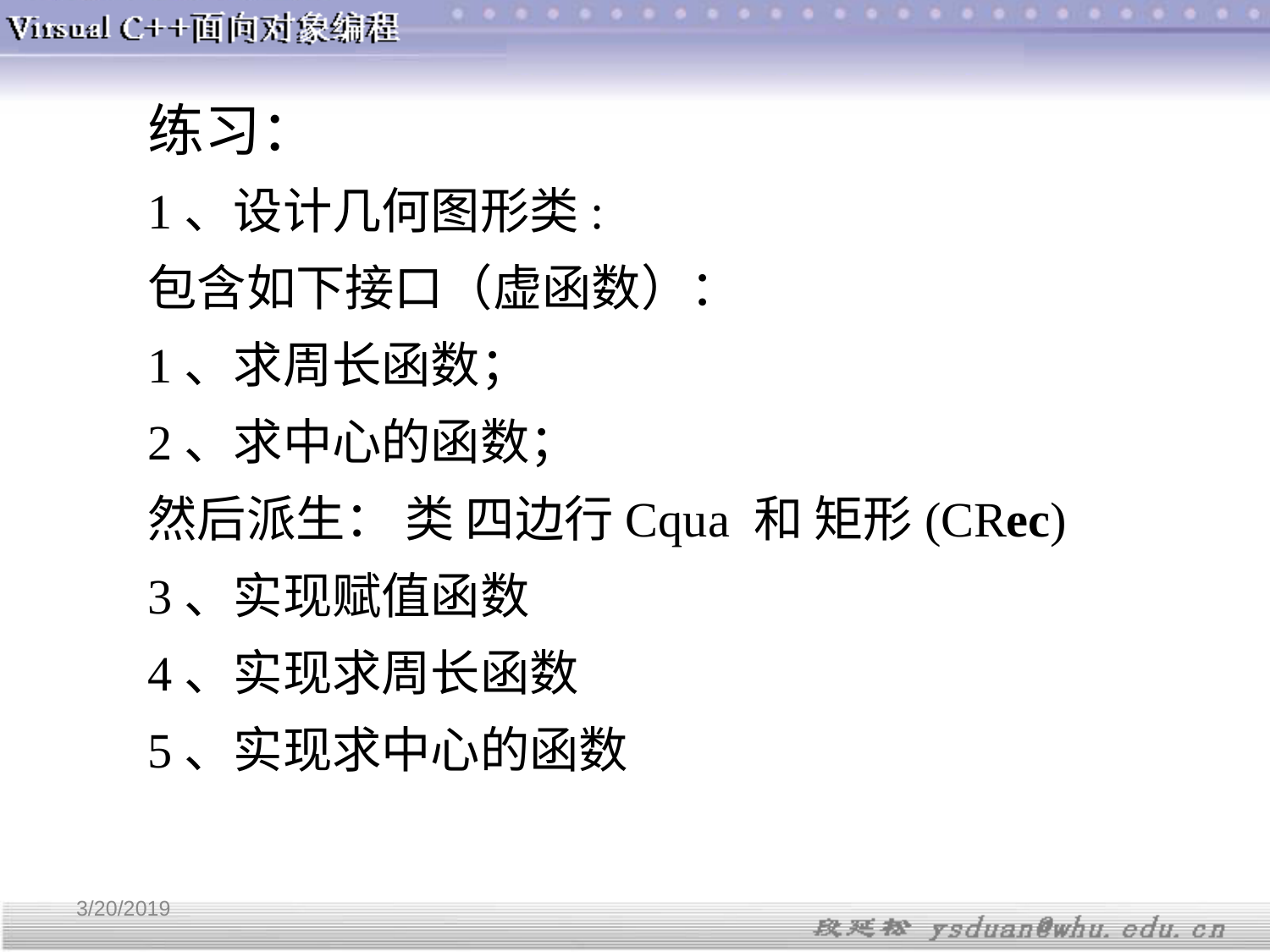

练习：
1、设计几何图形类:
包含如下接口（虚函数）：
1、求周长函数；
2、求中心的函数；
然后派生： 类 四边行Cqua 和 矩形(CRec)
3、实现赋值函数
4、实现求周长函数
5、实现求中心的函数
3/20/2019